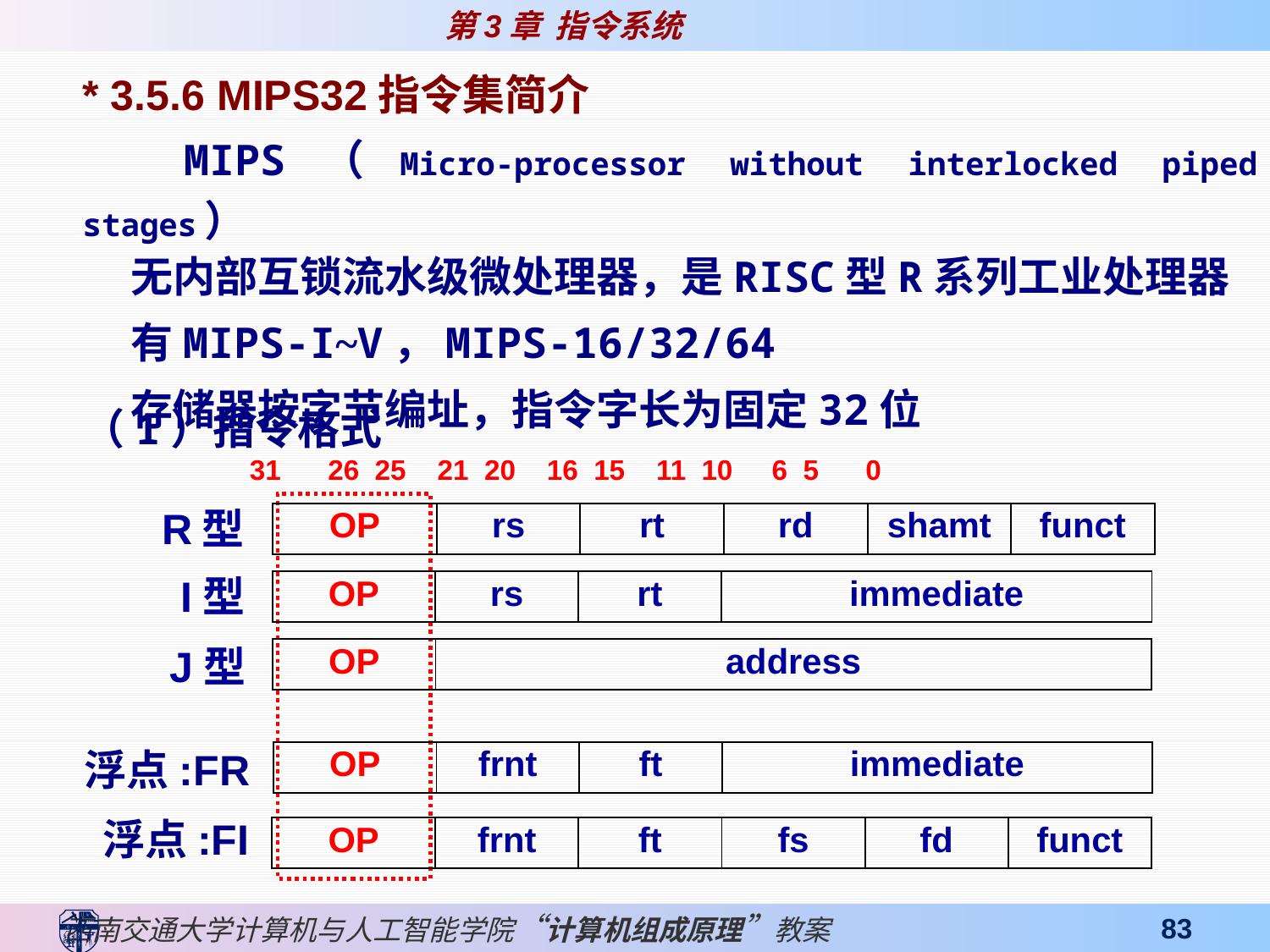

* 3.5.6 MIPS32指令集简介
  MIPS（Micro-processor without interlocked piped stages）
    无内部互锁流水级微处理器，是RISC型R系列工业处理器
    有MIPS-I~V，MIPS-16/32/64
    存储器按字节编址，指令字长为固定32位
（1）指令格式

     31      26  25    21  20    16  15    11  10     6  5      0

| OP | rs | rt | rd | shamt | funct |
| --- | --- | --- | --- | --- | --- |
R型
| OP | rs | rt | immediate |
| --- | --- | --- | --- |
I型
| OP | address |
| --- | --- |
J型
| OP | frnt | ft | immediate |
| --- | --- | --- | --- |
浮点:FR
| OP | frnt | ft | fs | fd | funct |
| --- | --- | --- | --- | --- | --- |
浮点:FI